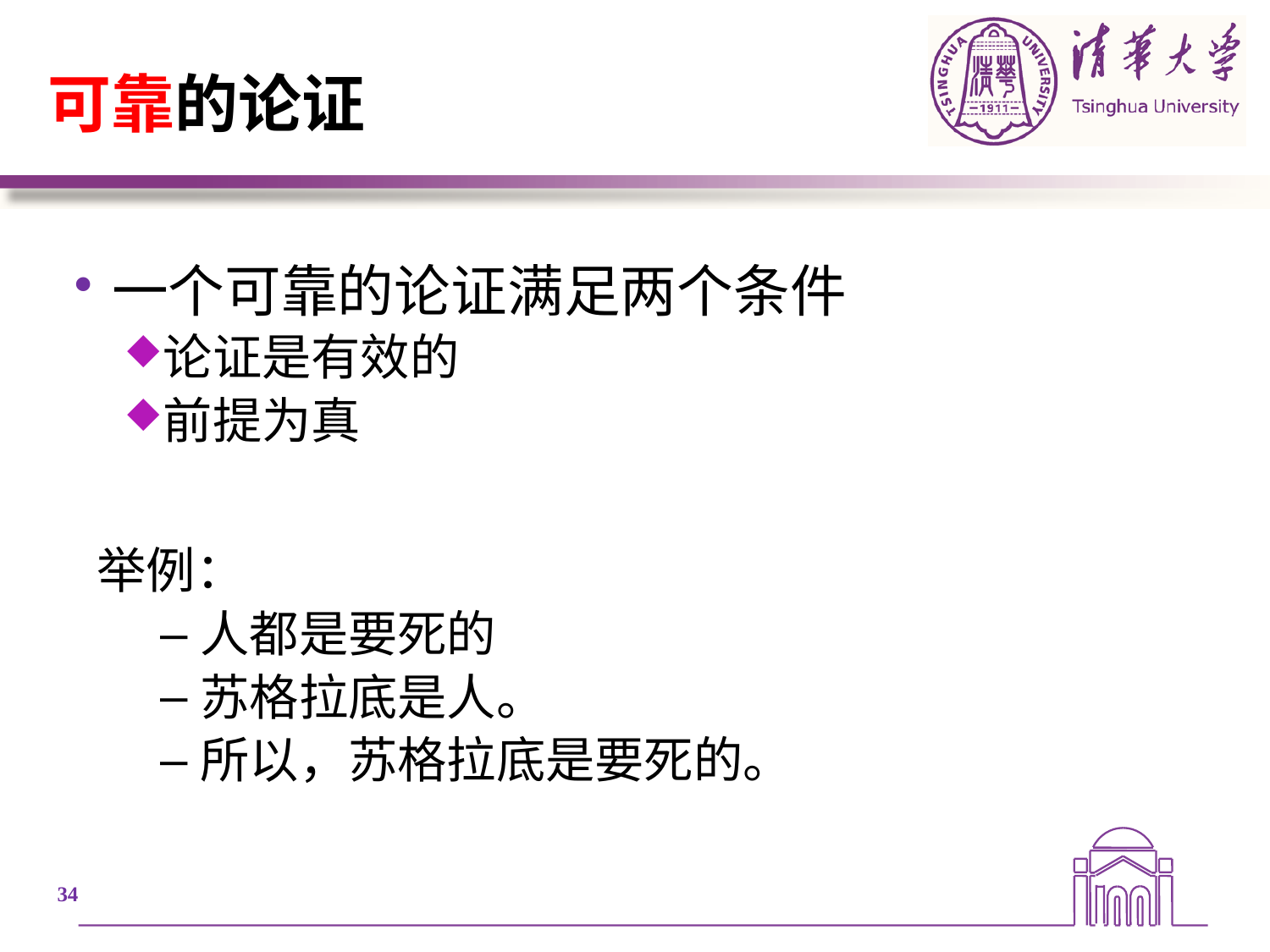

# 可靠的论证
一个可靠的论证满足两个条件
论证是有效的
前提为真
举例：
人都是要死的
苏格拉底是人。
所以，苏格拉底是要死的。